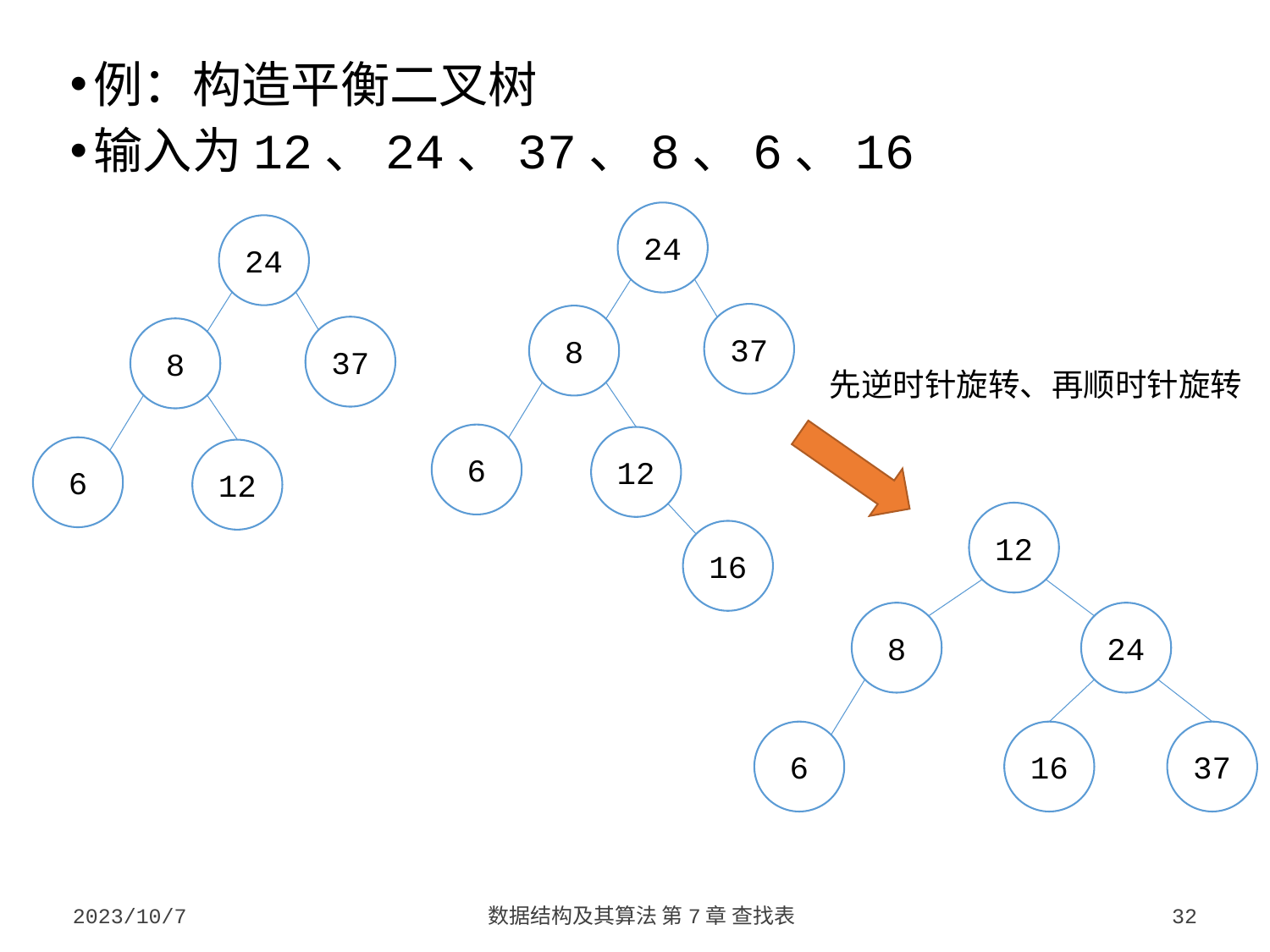

例：构造平衡二叉树
输入为12、24、37、8、6、16
24
37
8
6
12
16
24
37
8
6
12
先逆时针旋转、再顺时针旋转

12
8
24
6
16
37
2023/10/7
数据结构及其算法 第7章 查找表
32